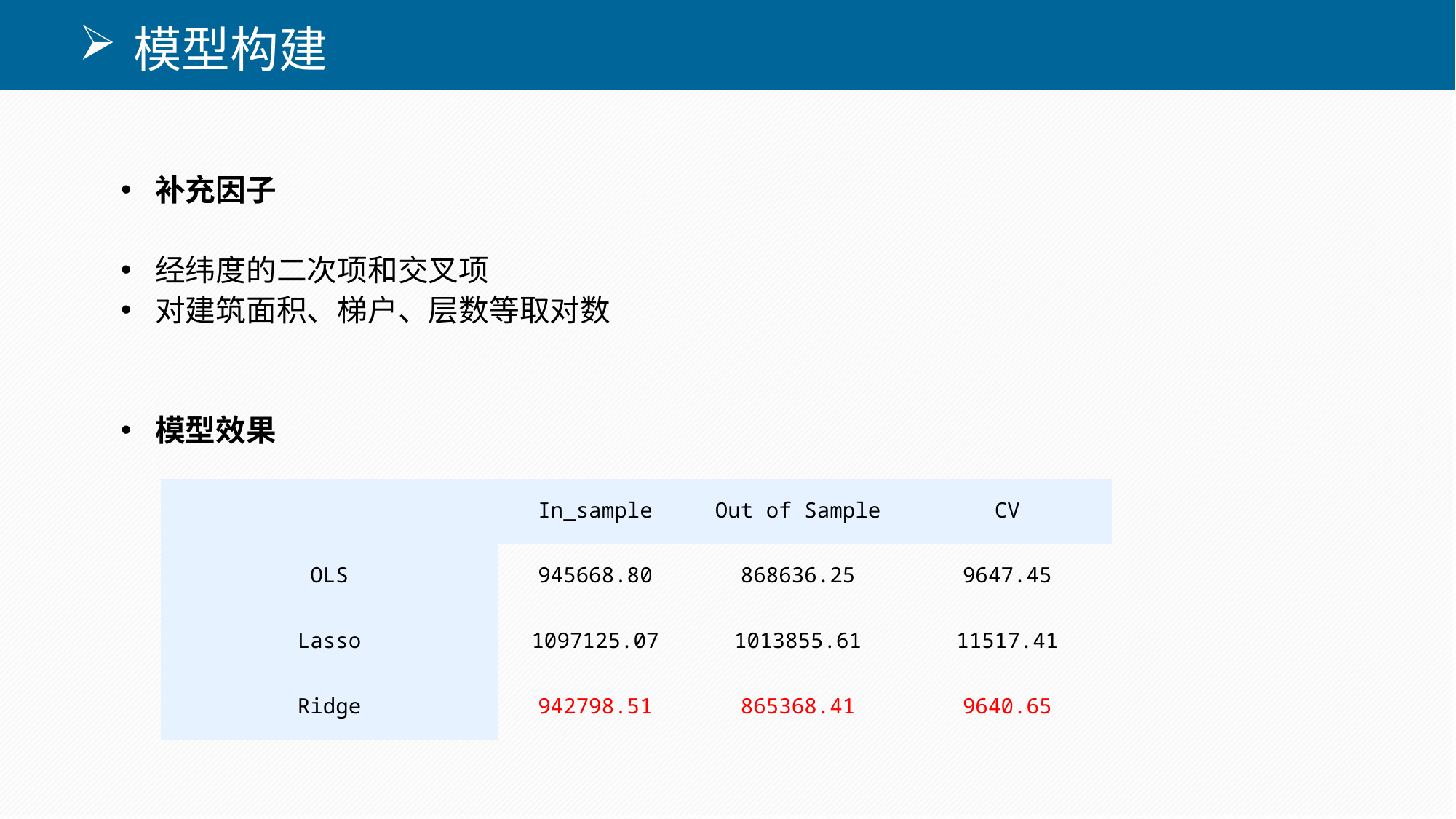

模型构建

补充因子

经纬度的二次项和交叉项
对建筑面积、梯户、层数等取对数

模型效果

|  | In\_sample | Out of Sample | CV |
| --- | --- | --- | --- |
| OLS | 945668.80 | 868636.25 | 9647.45 |
| Lasso | 1097125.07 | 1013855.61 | 11517.41 |
| Ridge | 942798.51 | 865368.41 | 9640.65 |